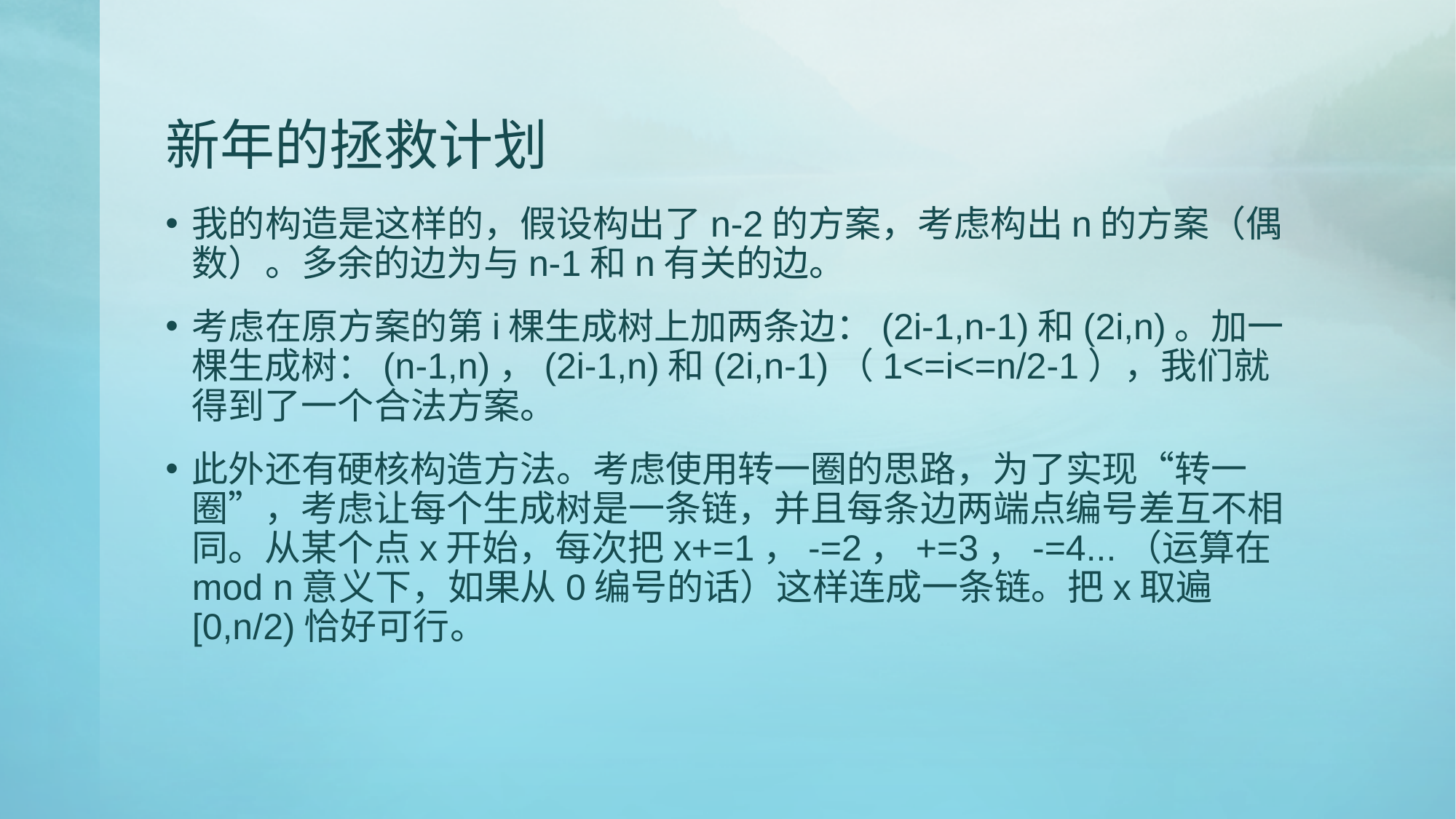

# 新年的拯救计划
我的构造是这样的，假设构出了n-2的方案，考虑构出n的方案（偶数）。多余的边为与n-1和n有关的边。
考虑在原方案的第i棵生成树上加两条边：(2i-1,n-1)和(2i,n)。加一棵生成树：(n-1,n)，(2i-1,n)和(2i,n-1)（1<=i<=n/2-1），我们就得到了一个合法方案。
此外还有硬核构造方法。考虑使用转一圈的思路，为了实现“转一圈”，考虑让每个生成树是一条链，并且每条边两端点编号差互不相同。从某个点x开始，每次把x+=1，-=2，+=3，-=4...（运算在mod n意义下，如果从0编号的话）这样连成一条链。把x取遍[0,n/2)恰好可行。